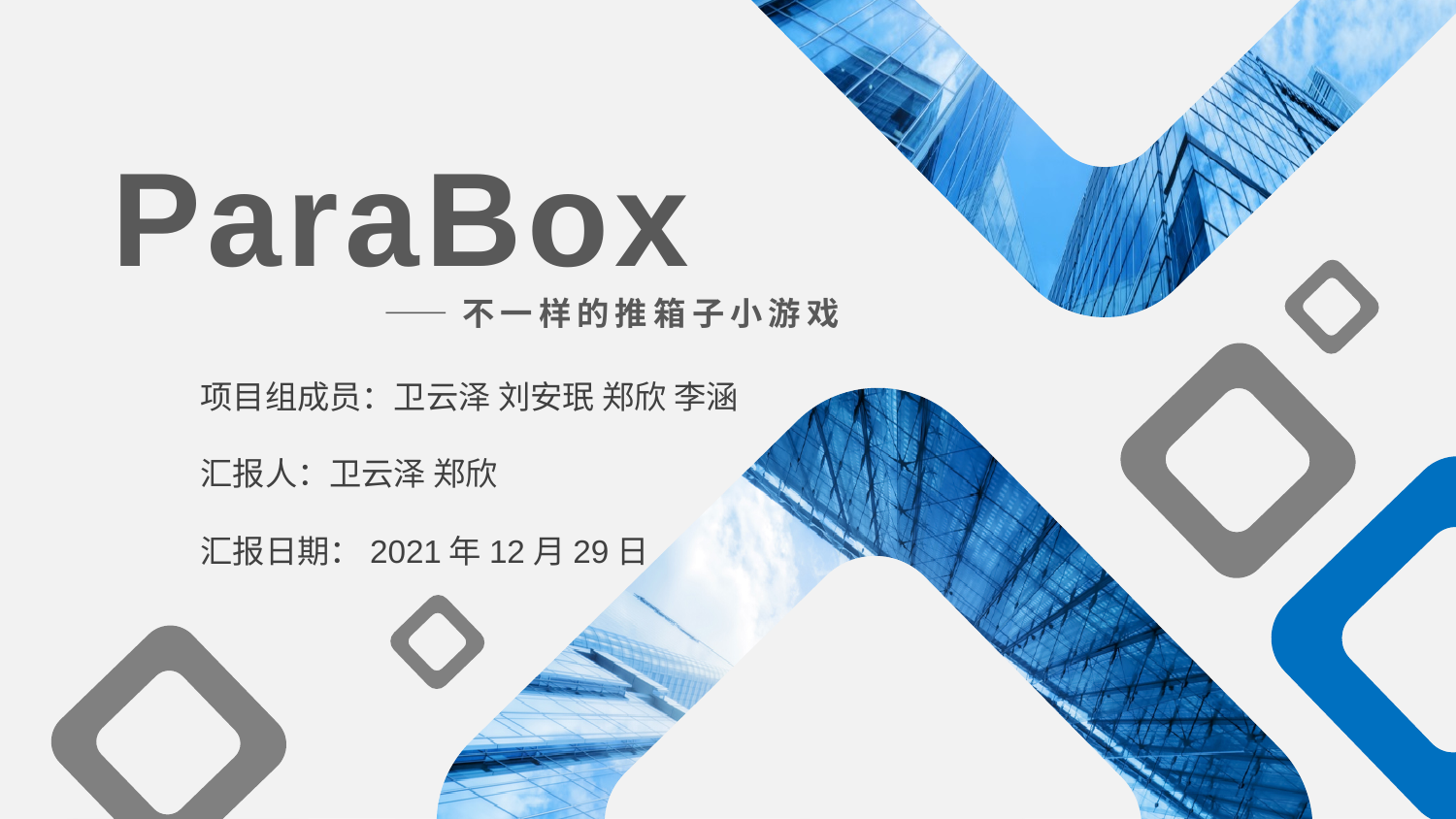

ParaBox
——不一样的推箱子小游戏

项目组成员：卫云泽 刘安珉 郑欣 李涵

汇报人：卫云泽 郑欣

汇报日期：2021年12月29日